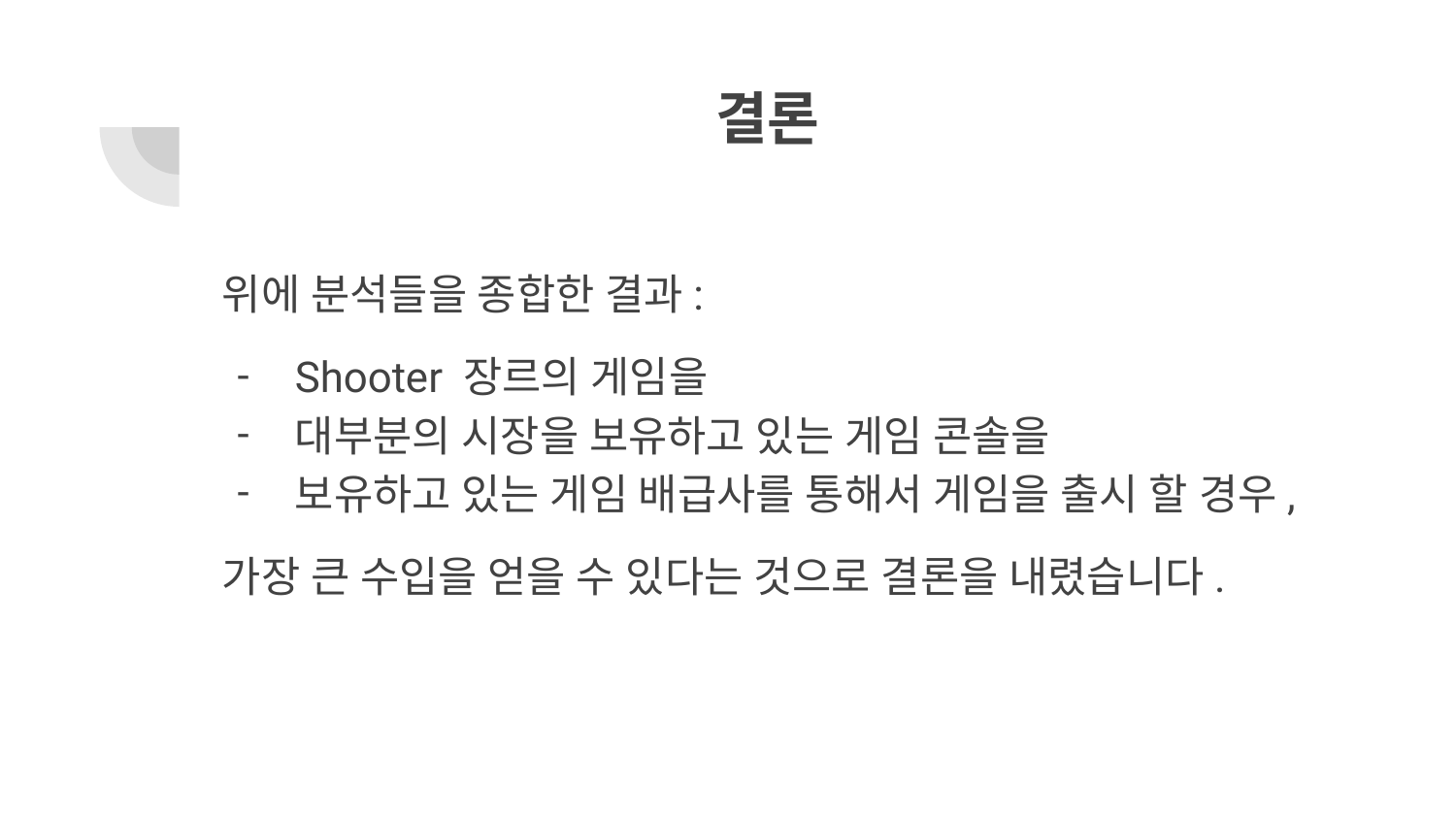

# 결론
위에 분석들을 종합한 결과:
Shooter 장르의 게임을
대부분의 시장을 보유하고 있는 게임 콘솔을
보유하고 있는 게임 배급사를 통해서 게임을 출시 할 경우,
가장 큰 수입을 얻을 수 있다는 것으로 결론을 내렸습니다.